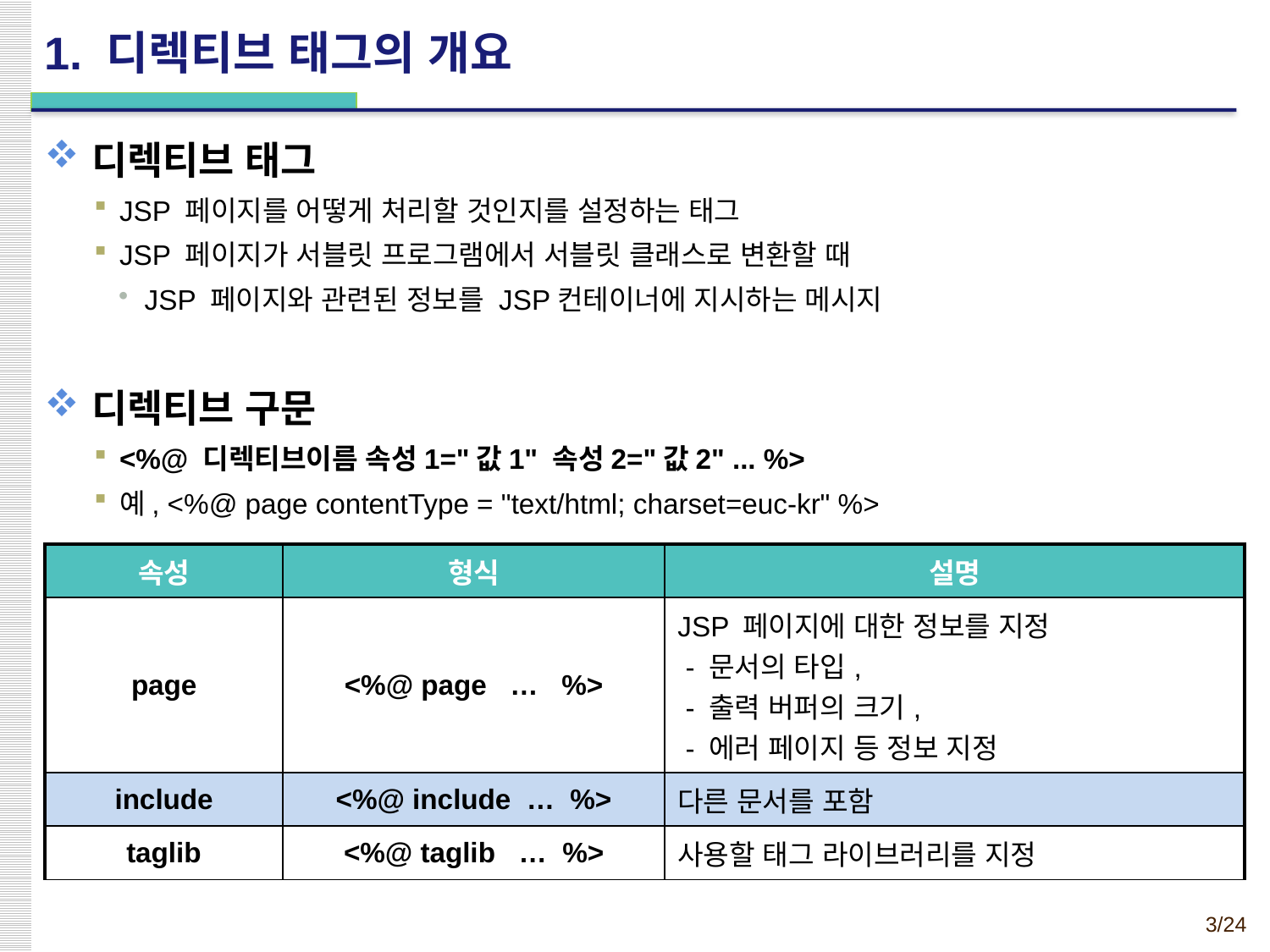

# 1. 디렉티브 태그의 개요
디렉티브 태그
JSP 페이지를 어떻게 처리할 것인지를 설정하는 태그
JSP 페이지가 서블릿 프로그램에서 서블릿 클래스로 변환할 때
JSP 페이지와 관련된 정보를 JSP컨테이너에 지시하는 메시지

디렉티브 구문
<%@ 디렉티브이름 속성1="값1" 속성2="값2" ... %>
예, <%@ page contentType = "text/html; charset=euc-kr" %>

| 속성 | 형식 | 설명 |
| --- | --- | --- |
| page | <%@ page … %> | JSP 페이지에 대한 정보를 지정 - 문서의 타입, - 출력 버퍼의 크기, - 에러 페이지 등 정보 지정 |
| include | <%@ include … %> | 다른 문서를 포함 |
| taglib | <%@ taglib … %> | 사용할 태그 라이브러리를 지정 |